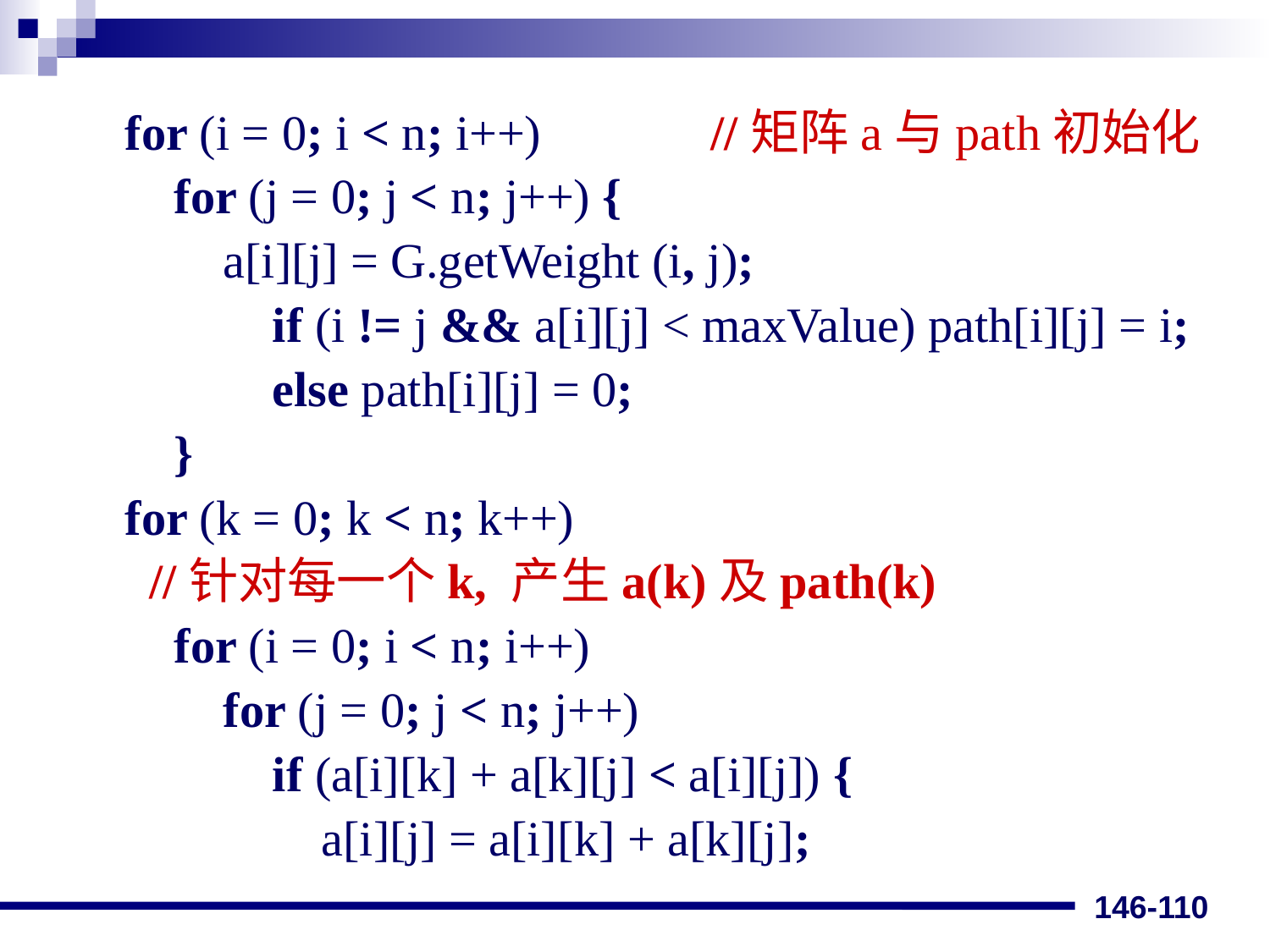

for (i = 0; i < n; i++)    	//矩阵a与path初始化
        for (j = 0; j < n; j++) {
            a[i][j] = G.getWeight (i, j);
                if (i != j && a[i][j] < maxValue) path[i][j] = i;
                else path[i][j] = 0;
        }
    for (k = 0; k < n; k++)
      //针对每一个k, 产生a(k)及path(k)
        for (i = 0; i < n; i++)
            for (j = 0; j < n; j++)
                if (a[i][k] + a[k][j] < a[i][j]) {
                    a[i][j] = a[i][k] + a[k][j];
146-110